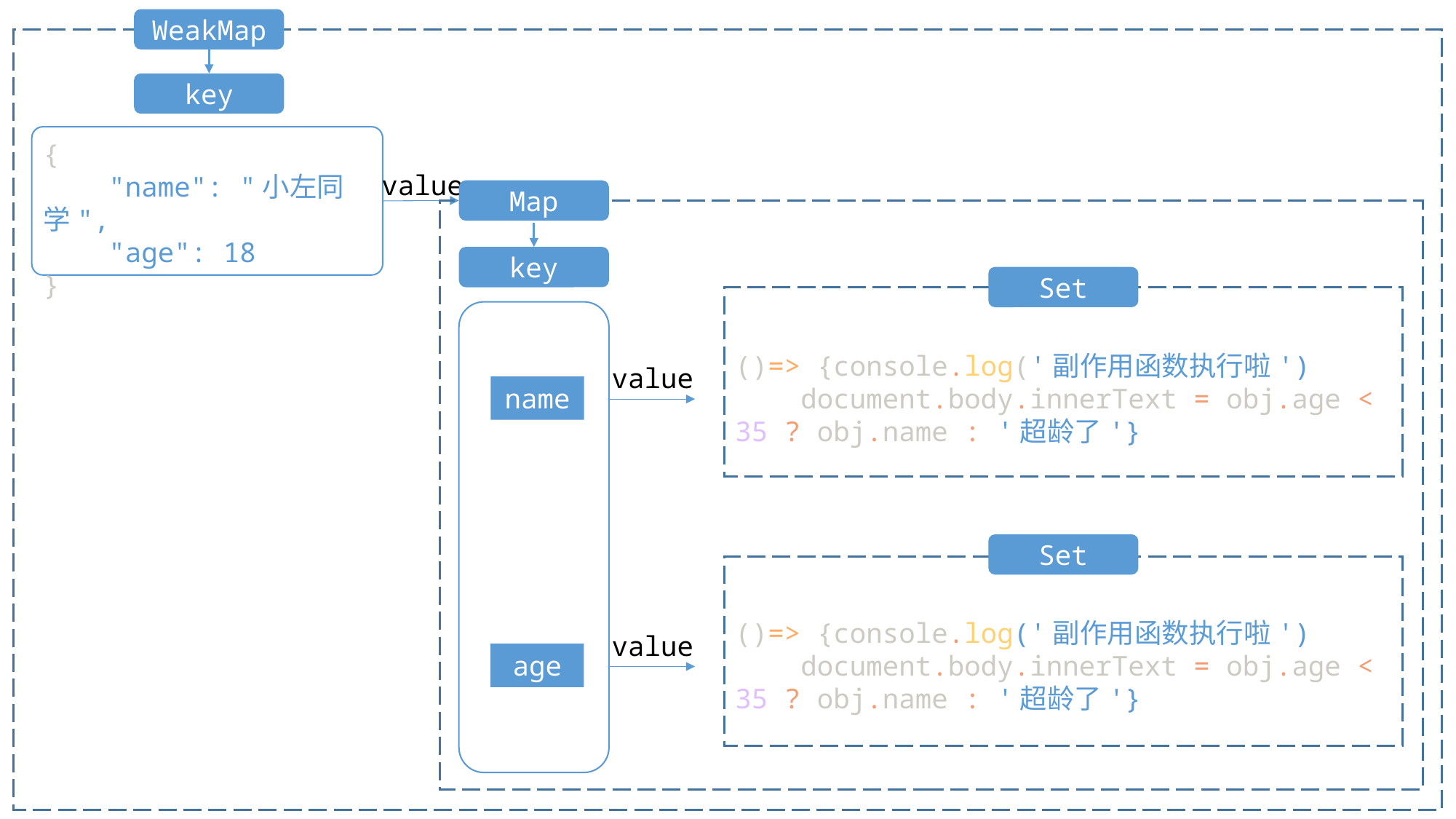

WeakMap

key

{
    "name": "小左同学",
    "age": 18
}
value
Map

key
Set

()=> {console.log('副作用函数执行啦')
    document.body.innerText = obj.age < 35 ? obj.name : '超龄了'}
value
name
Set

()=> {console.log('副作用函数执行啦')
    document.body.innerText = obj.age < 35 ? obj.name : '超龄了'}
value
age